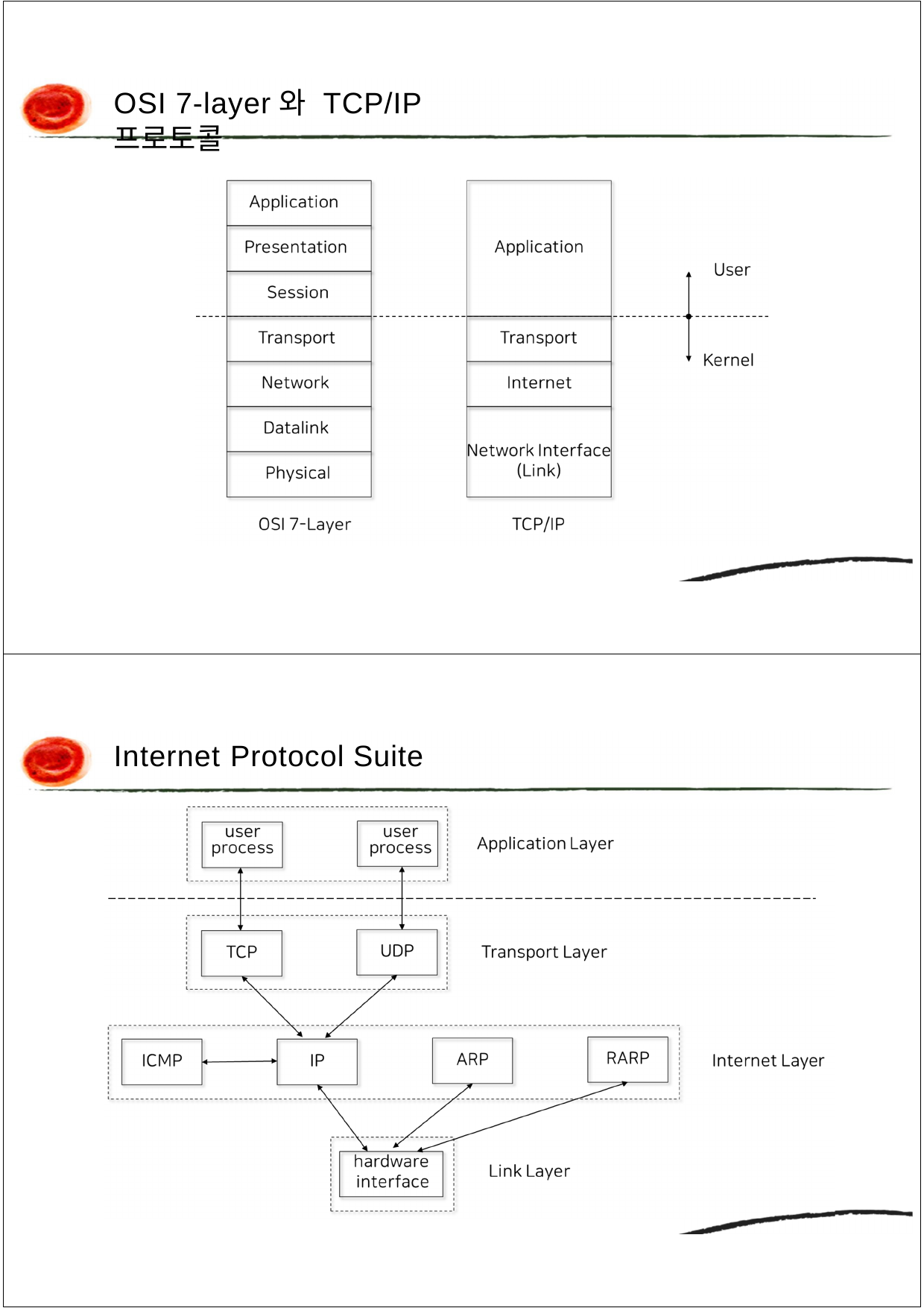

OSI 7-layer와 TCP/IP 프로토콜

Internet Protocol Suite